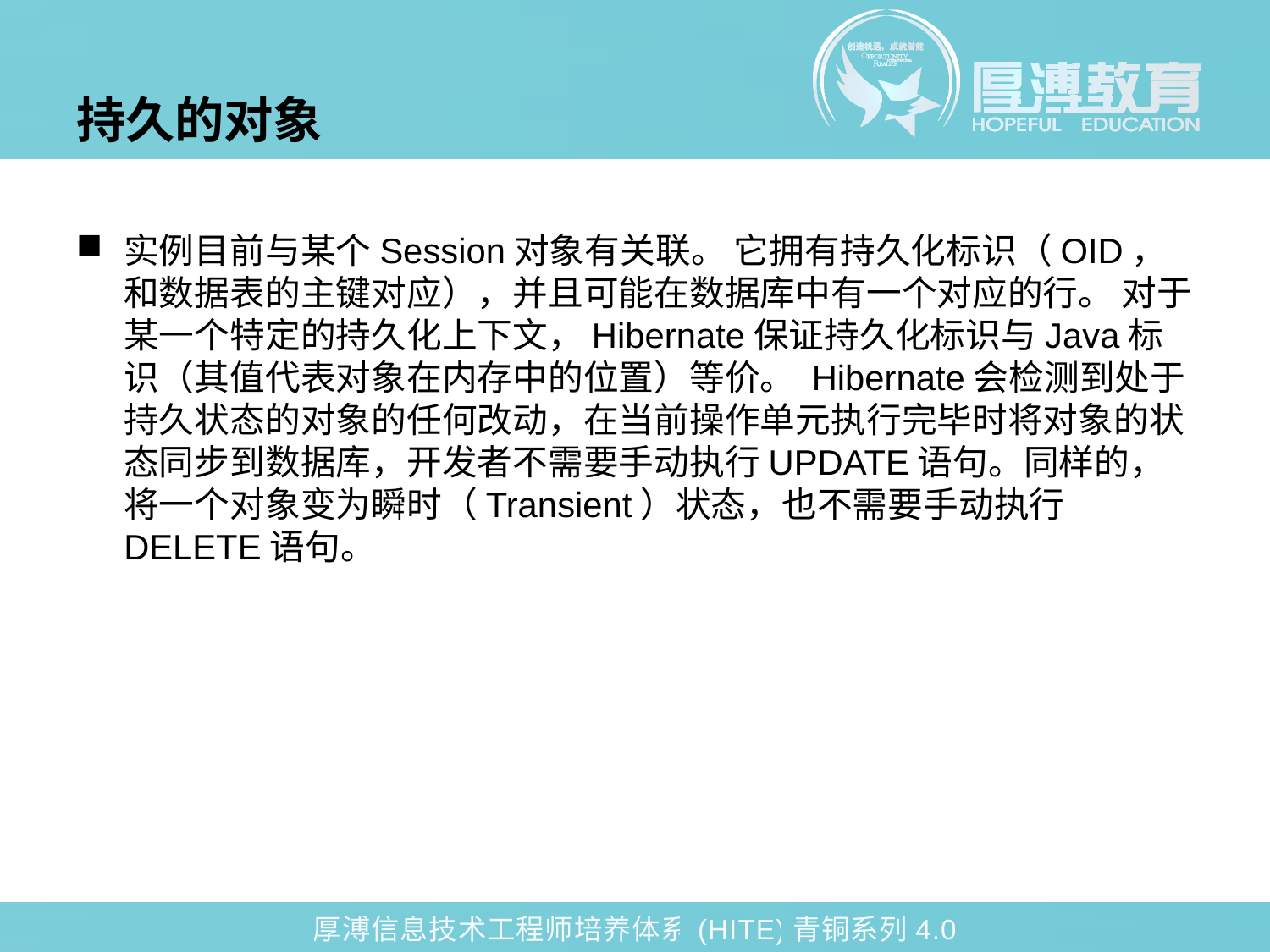

# 持久的对象
实例目前与某个Session对象有关联。 它拥有持久化标识（OID，和数据表的主键对应），并且可能在数据库中有一个对应的行。 对于某一个特定的持久化上下文，Hibernate保证持久化标识与Java标识（其值代表对象在内存中的位置）等价。 Hibernate会检测到处于持久状态的对象的任何改动，在当前操作单元执行完毕时将对象的状态同步到数据库，开发者不需要手动执行UPDATE语句。同样的，将一个对象变为瞬时（Transient）状态，也不需要手动执行DELETE语句。